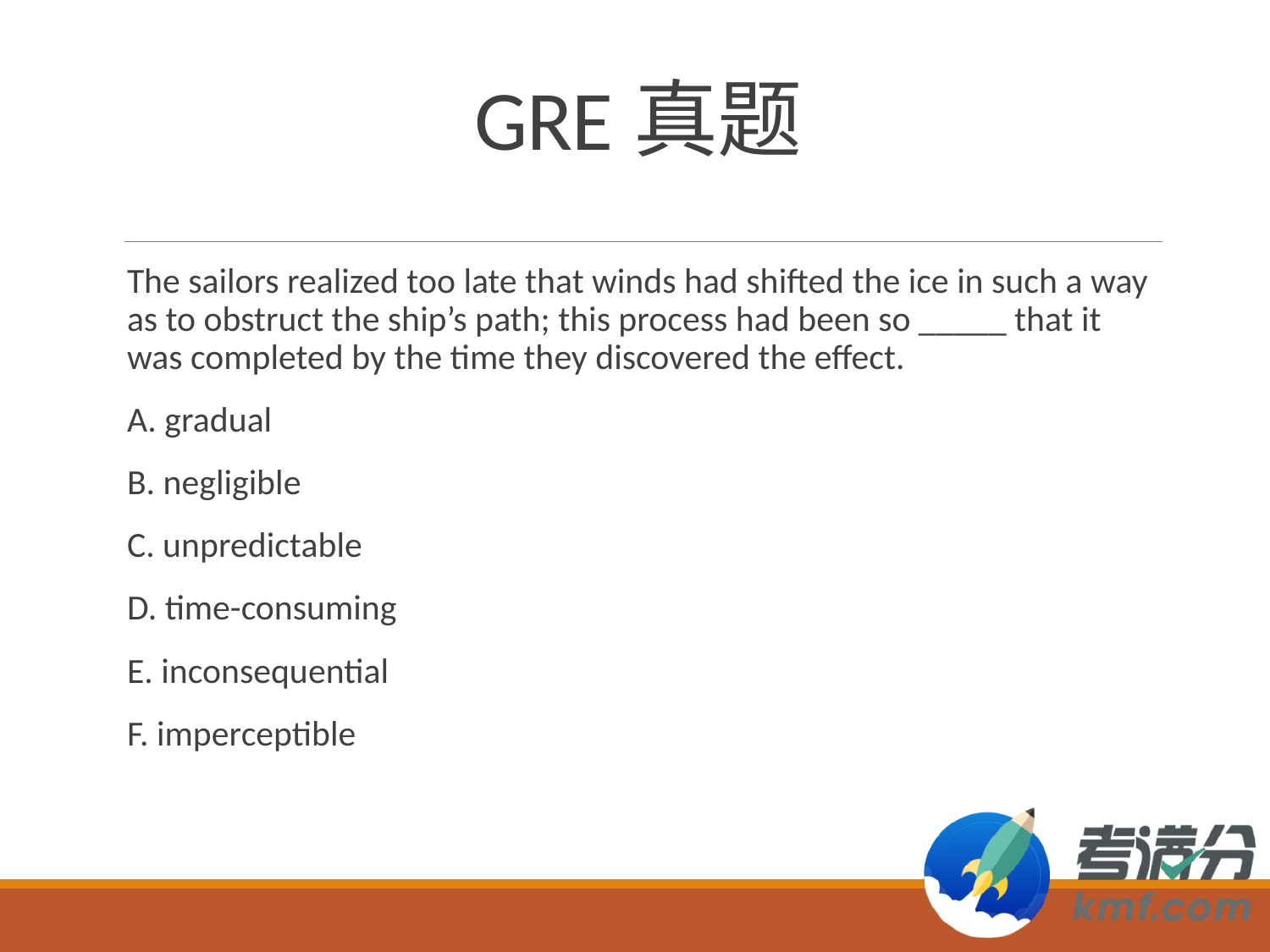

# GRE真题
The sailors realized too late that winds had shifted the ice in such a way as to obstruct the ship’s path; this process had been so _____ that it was completed by the time they discovered the effect.
A. gradual
B. negligible
C. unpredictable
D. time-consuming
E. inconsequential
F. imperceptible